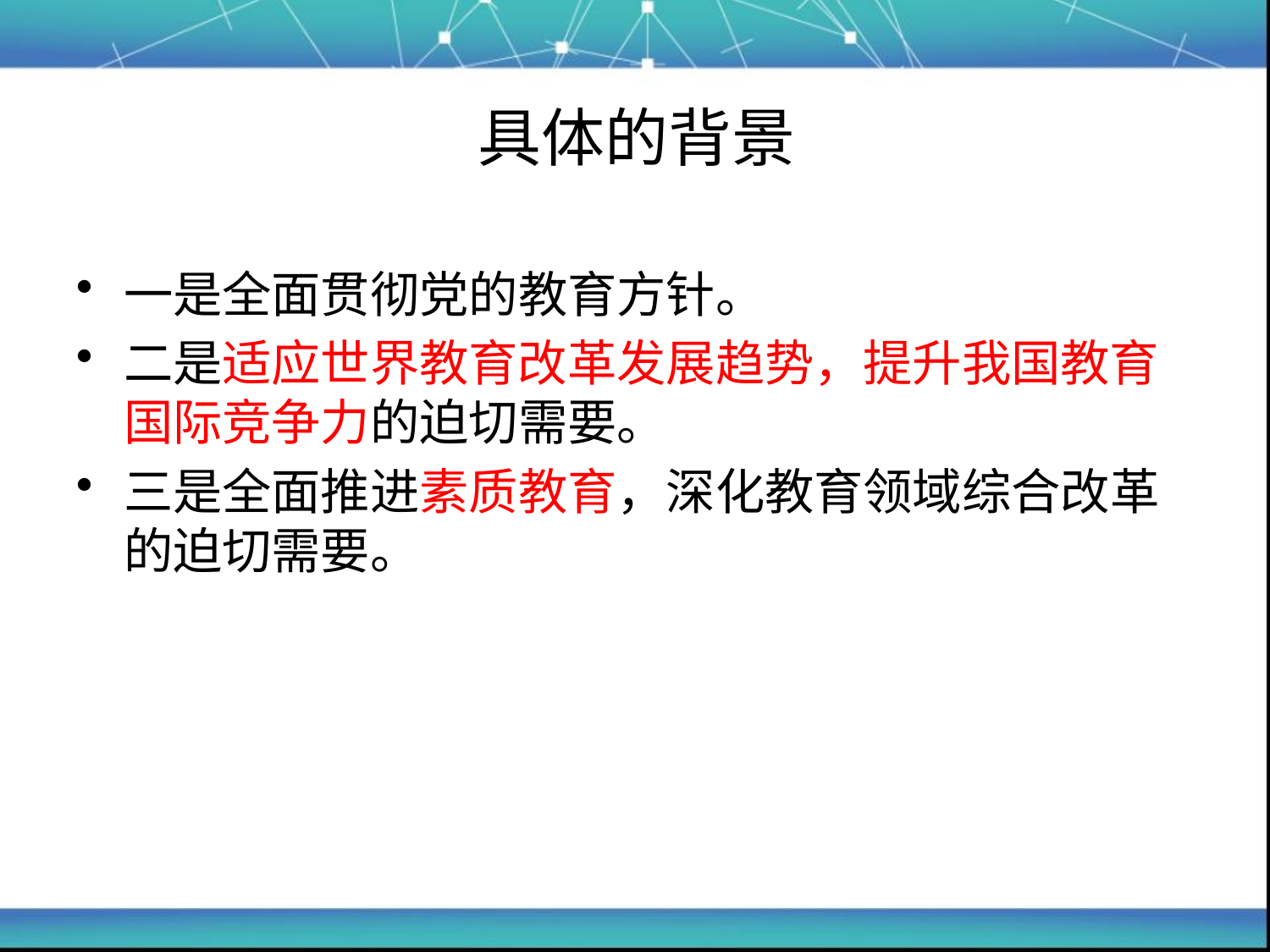

# 具体的背景

一是全面贯彻党的教育方针。
二是适应世界教育改革发展趋势，提升我国教育国际竞争力的迫切需要。
三是全面推进素质教育，深化教育领域综合改革的迫切需要。